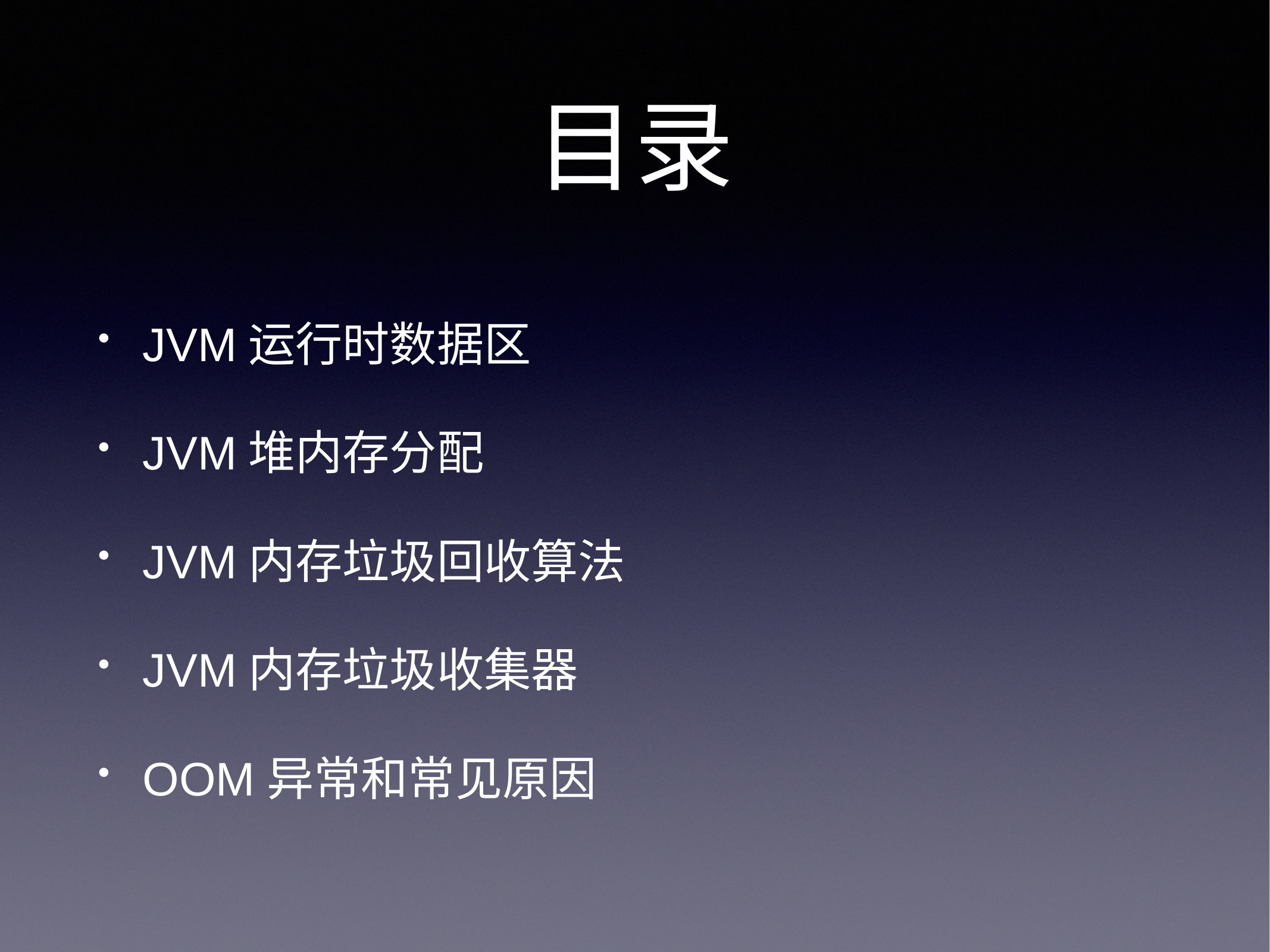

# 目录
JVM运行时数据区
JVM堆内存分配
JVM内存垃圾回收算法
JVM内存垃圾收集器
OOM异常和常见原因